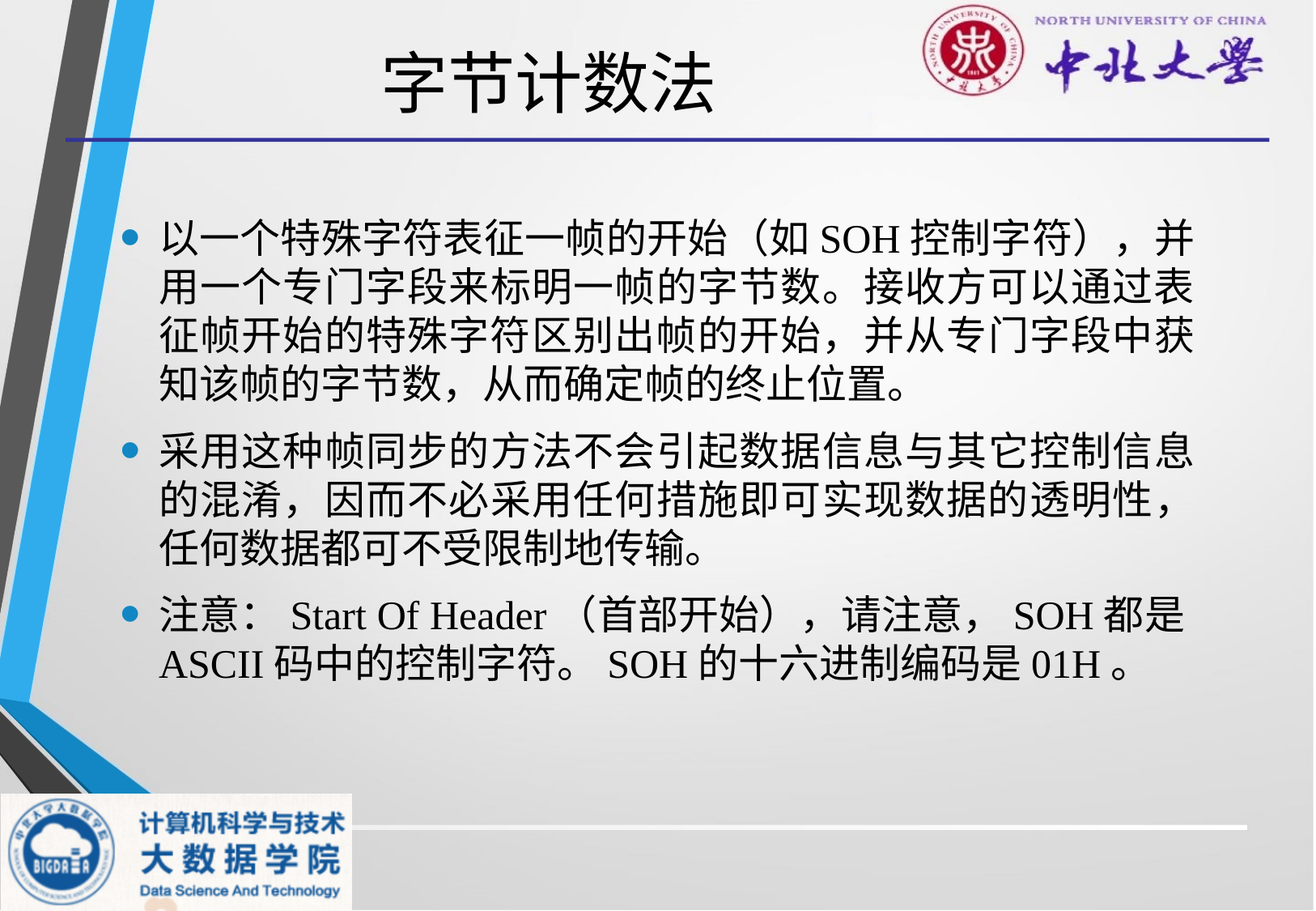

# 字节计数法
以一个特殊字符表征一帧的开始（如SOH控制字符），并用一个专门字段来标明一帧的字节数。接收方可以通过表征帧开始的特殊字符区别出帧的开始，并从专门字段中获知该帧的字节数，从而确定帧的终止位置。
采用这种帧同步的方法不会引起数据信息与其它控制信息的混淆，因而不必采用任何措施即可实现数据的透明性，任何数据都可不受限制地传输。
注意：Start Of Header（首部开始），请注意，SOH都是ASCII码中的控制字符。SOH的十六进制编码是01H。
18